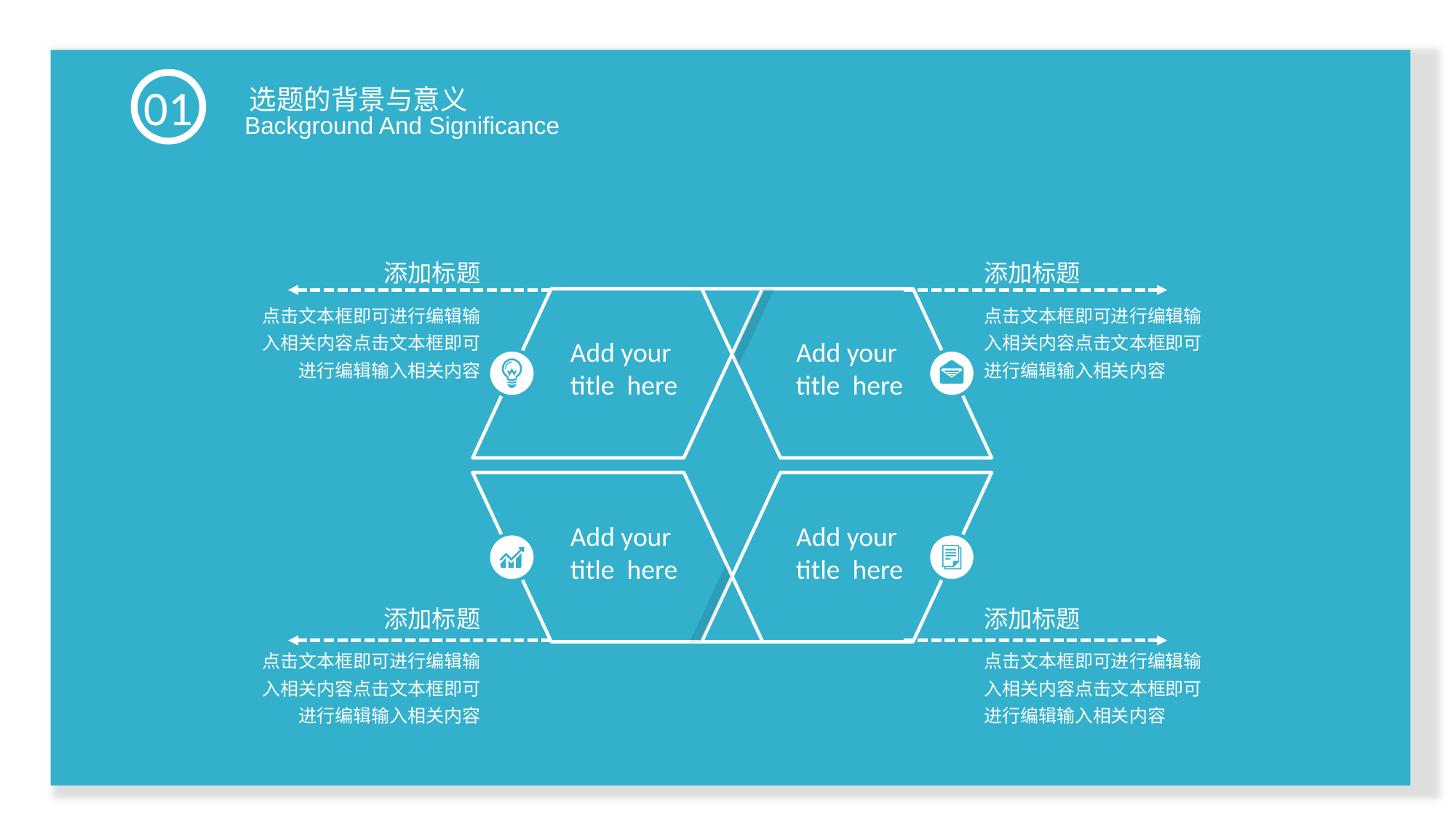

选题的背景与意义

01

 Background And Significance
添加标题
添加标题

点击文本框即可进行编辑输入相关内容点击文本框即可进行编辑输入相关内容
点击文本框即可进行编辑输入相关内容点击文本框即可进行编辑输入相关内容
Add your
 title  here
Add your
 title  here
Add your
 title  here
Add your
 title  here
添加标题
添加标题
点击文本框即可进行编辑输入相关内容点击文本框即可进行编辑输入相关内容
点击文本框即可进行编辑输入相关内容点击文本框即可进行编辑输入相关内容